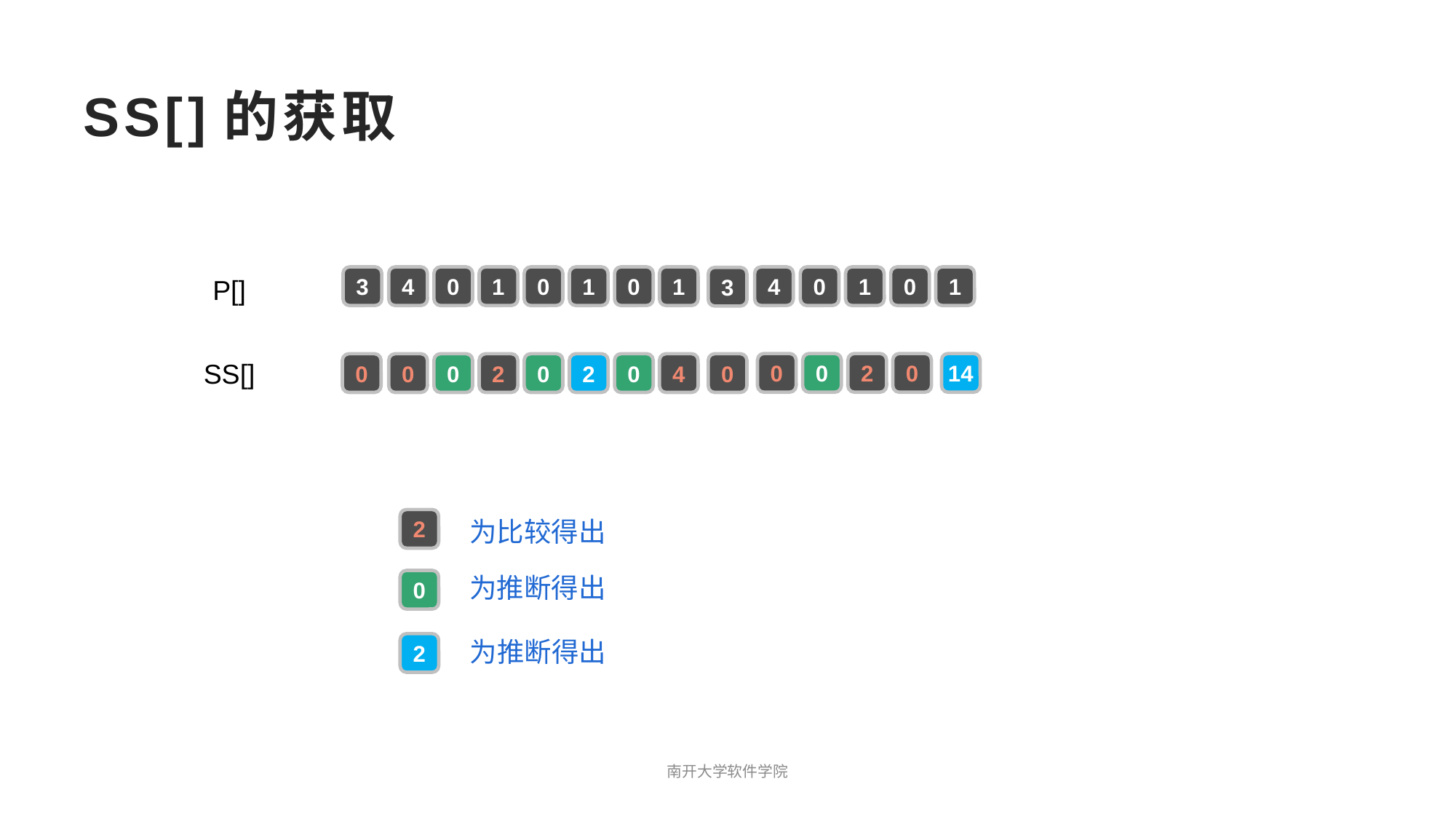

# SS[]的获取
3
4
0
1
0
1
0
1
4
0
1
0
1
P[]
3
SS[]
0
0
2
0
14
0
0
0
2
0
2
0
4
0
为比较得出
2
为推断得出
0
为推断得出
2
南开大学软件学院
6